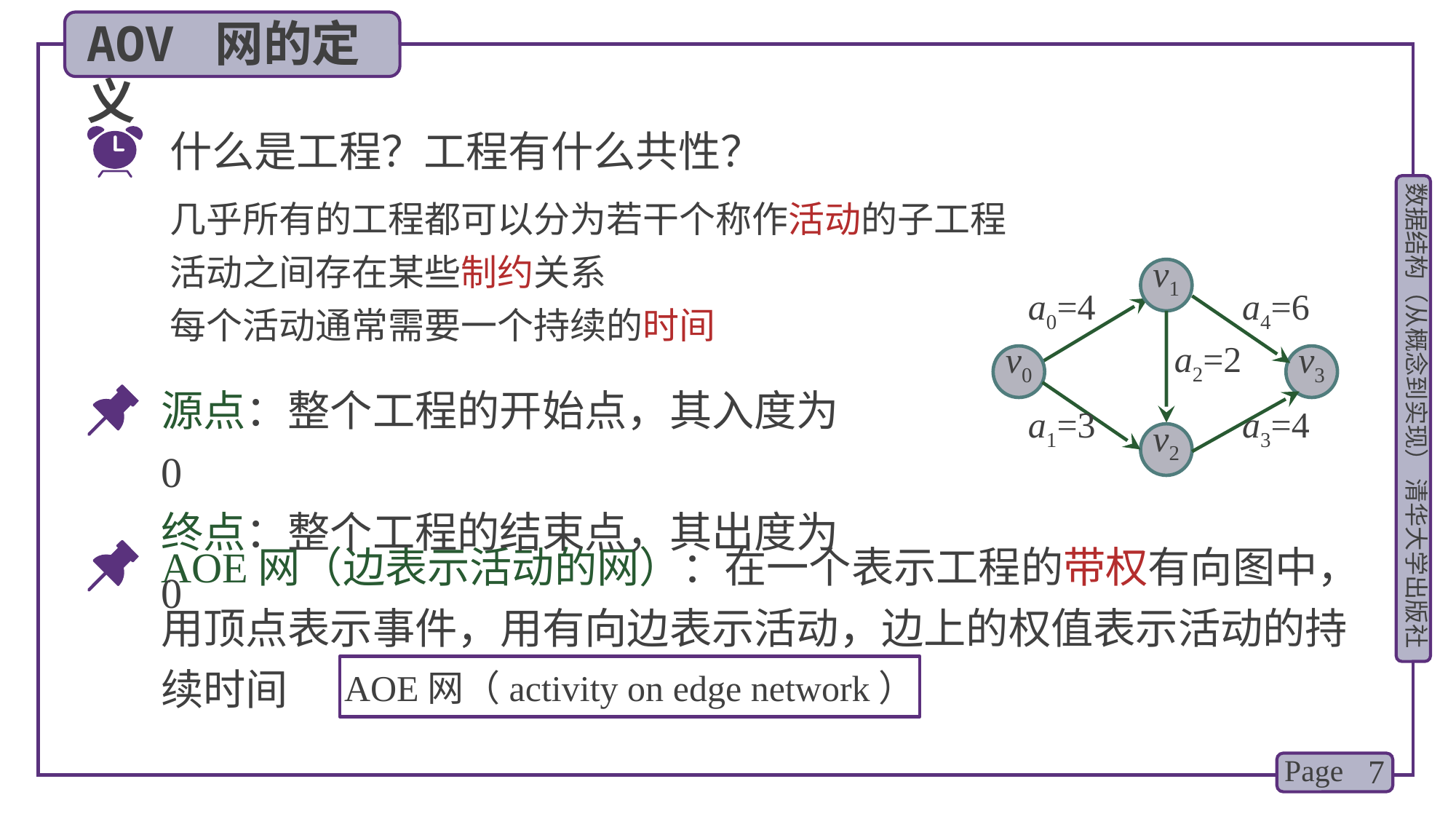

AOV 网的定义

什么是工程？工程有什么共性？

几乎所有的工程都可以分为若干个称作活动的子工程
活动之间存在某些制约关系
每个活动通常需要一个持续的时间
v1
a0=4
a4=6

a2=2
v0
v3

a1=3
a3=4
v2
源点：整个工程的开始点，其入度为0
终点：整个工程的结束点，其出度为0

AOE网（边表示活动的网）：在一个表示工程的带权有向图中，用顶点表示事件，用有向边表示活动，边上的权值表示活动的持续时间

AOE网（activity on edge network）